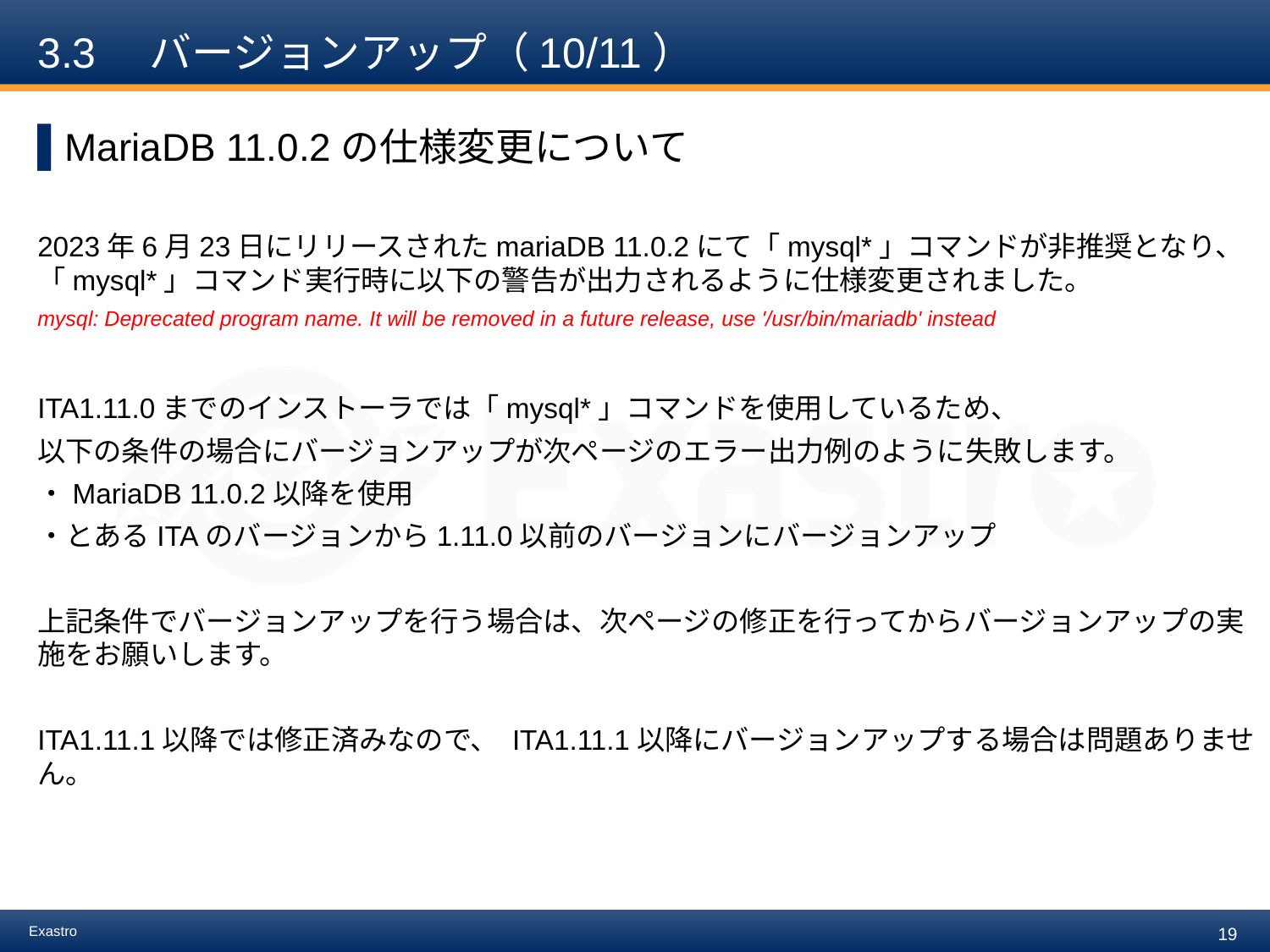

# 3.3　バージョンアップ（10/11）
MariaDB 11.0.2の仕様変更について

2023年6月23日にリリースされたmariaDB 11.0.2にて「mysql*」コマンドが非推奨となり、 「mysql*」コマンド実行時に以下の警告が出力されるように仕様変更されました。
mysql: Deprecated program name. It will be removed in a future release, use '/usr/bin/mariadb' instead

ITA1.11.0までのインストーラでは「mysql*」コマンドを使用しているため、
以下の条件の場合にバージョンアップが次ページのエラー出力例のように失敗します。
・MariaDB 11.0.2以降を使用
・とあるITAのバージョンから1.11.0以前のバージョンにバージョンアップ

上記条件でバージョンアップを行う場合は、次ページの修正を行ってからバージョンアップの実施をお願いします。

ITA1.11.1以降では修正済みなので、 ITA1.11.1以降にバージョンアップする場合は問題ありません。